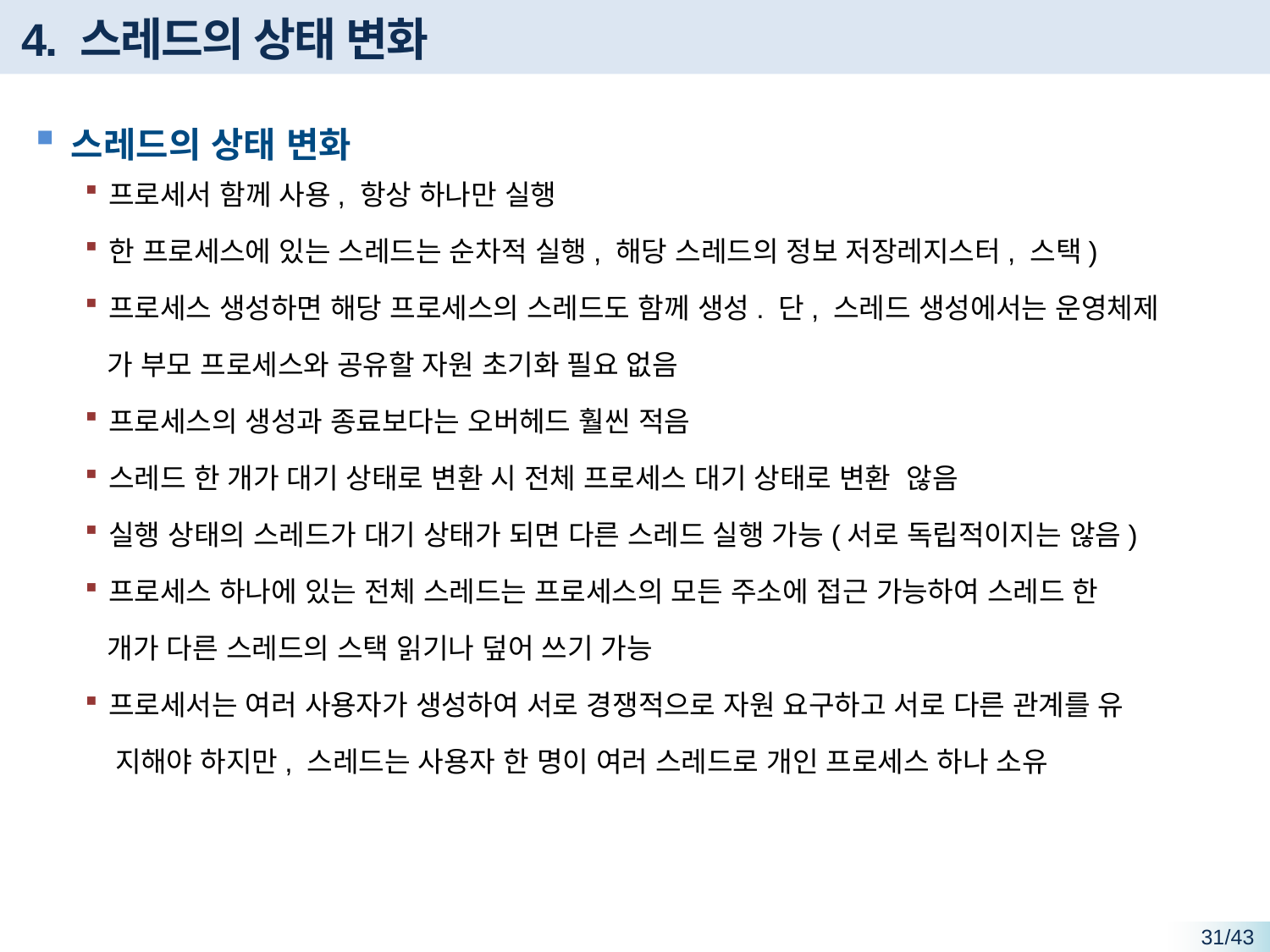

# 4. 스레드의 상태 변화
스레드의 상태 변화
프로세서 함께 사용, 항상 하나만 실행
한 프로세스에 있는 스레드는 순차적 실행, 해당 스레드의 정보 저장레지스터, 스택)
프로세스 생성하면 해당 프로세스의 스레드도 함께 생성. 단, 스레드 생성에서는 운영체제
  가 부모 프로세스와 공유할 자원 초기화 필요 없음
프로세스의 생성과 종료보다는 오버헤드 훨씬 적음
스레드 한 개가 대기 상태로 변환 시 전체 프로세스 대기 상태로 변환  않음
실행 상태의 스레드가 대기 상태가 되면 다른 스레드 실행 가능(서로 독립적이지는 않음)
프로세스 하나에 있는 전체 스레드는 프로세스의 모든 주소에 접근 가능하여 스레드 한
  개가 다른 스레드의 스택 읽기나 덮어 쓰기 가능
프로세서는 여러 사용자가 생성하여 서로 경쟁적으로 자원 요구하고 서로 다른 관계를 유
   지해야 하지만, 스레드는 사용자 한 명이 여러 스레드로 개인 프로세스 하나 소유